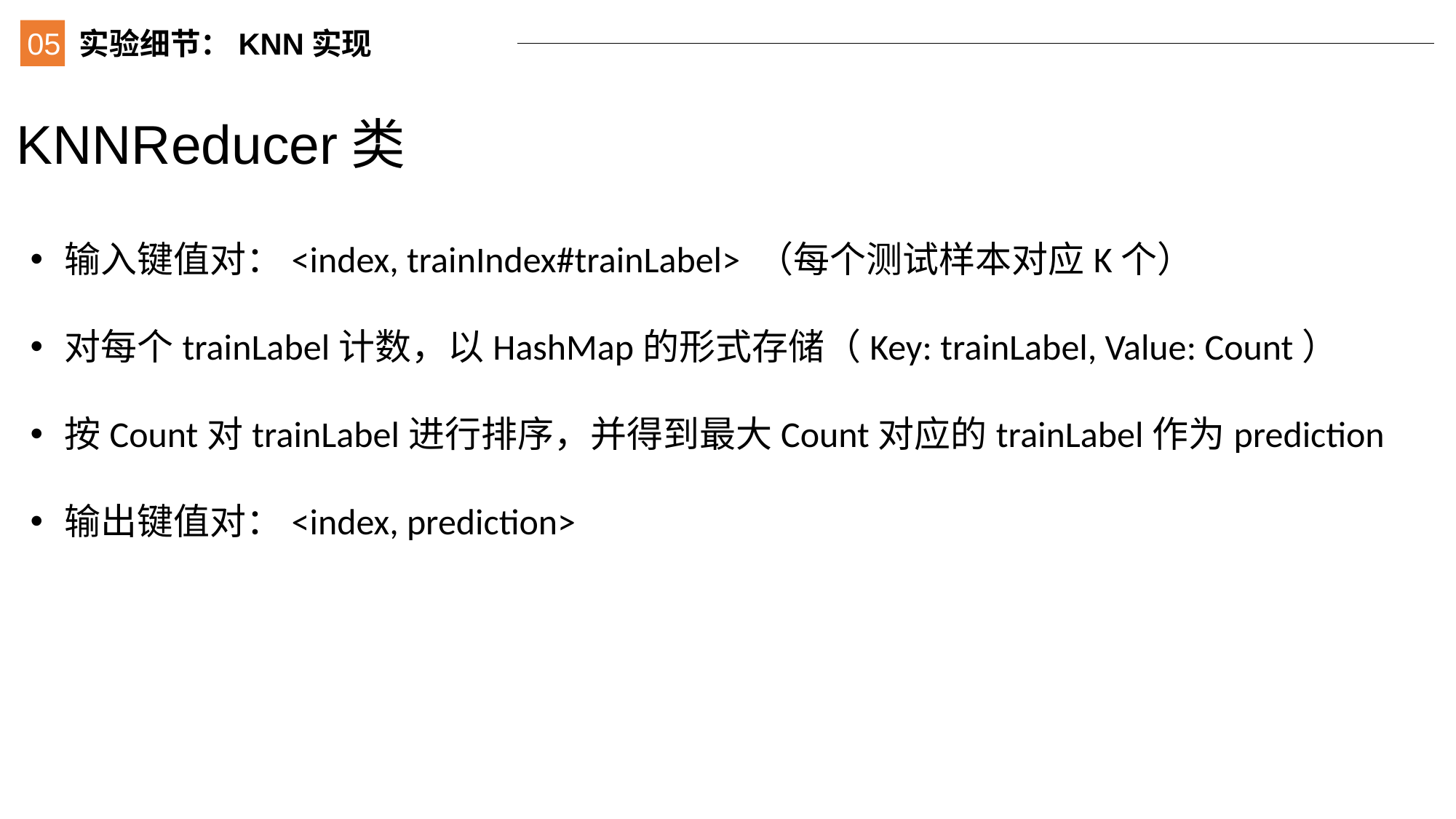

05
实验细节：KNN实现

KNNReducer类

输入键值对：<index, trainIndex#trainLabel> （每个测试样本对应K个）

对每个trainLabel计数，以HashMap的形式存储（Key: trainLabel, Value: Count）

按Count对trainLabel进行排序，并得到最大Count对应的trainLabel作为prediction

输出键值对：<index, prediction>